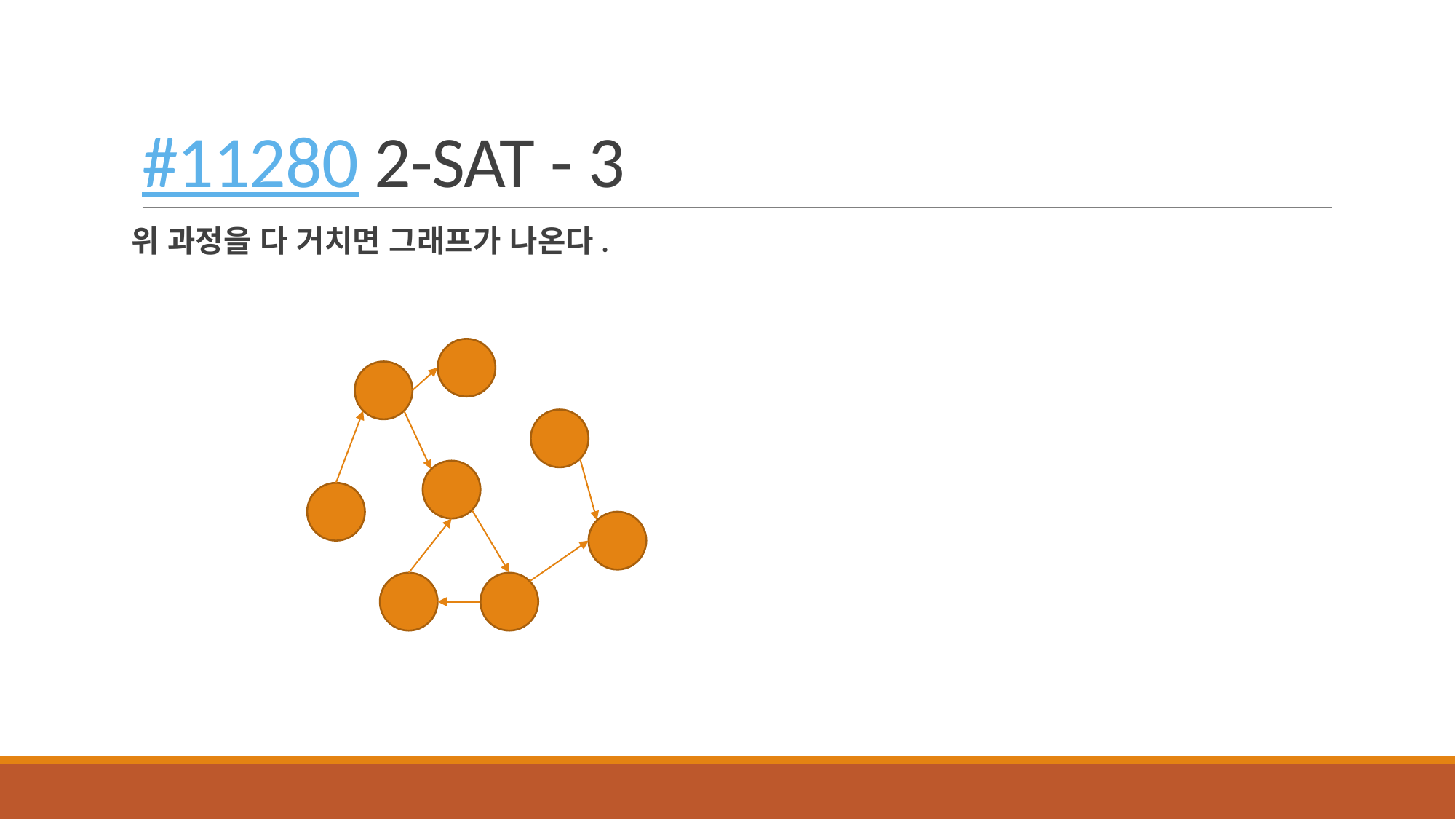

# #11280 2-SAT - 3
위 과정을 다 거치면 그래프가 나온다.